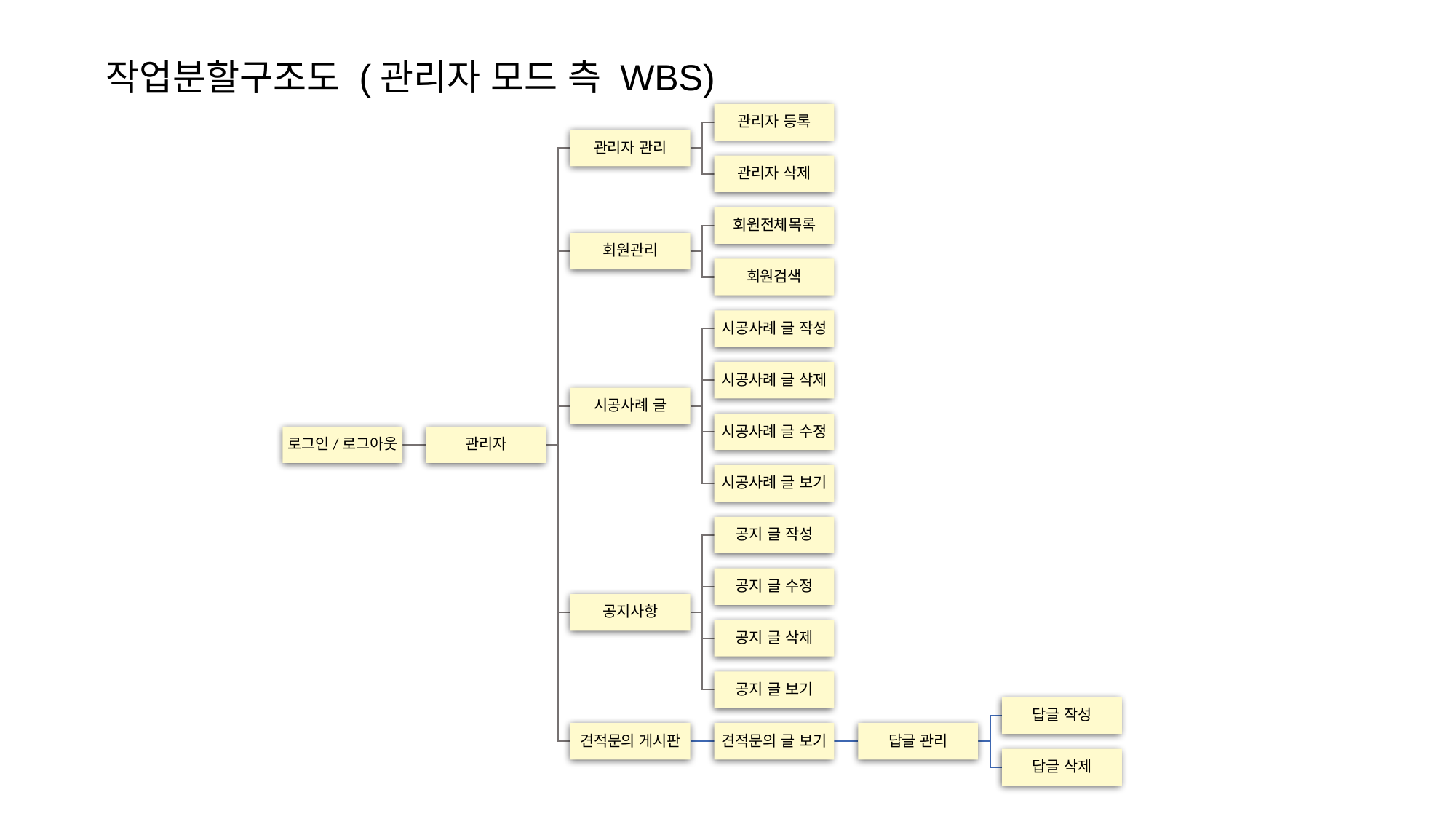

작업분할구조도 (관리자 모드 측 WBS)
로그인/로그아웃
관리자
관리자 관리
관리자 등록
관리자 삭제
회원관리
회원전체목록
회원검색
시공사례 글
시공사례 글 작성
시공사례 글 삭제
시공사례 글 수정
시공사례 글 보기
공지사항
공지 글 작성
공지 글 수정
공지 글 삭제
공지 글 보기
견적문의 게시판
견적문의 글 보기
답글 관리
답글 작성
답글 삭제